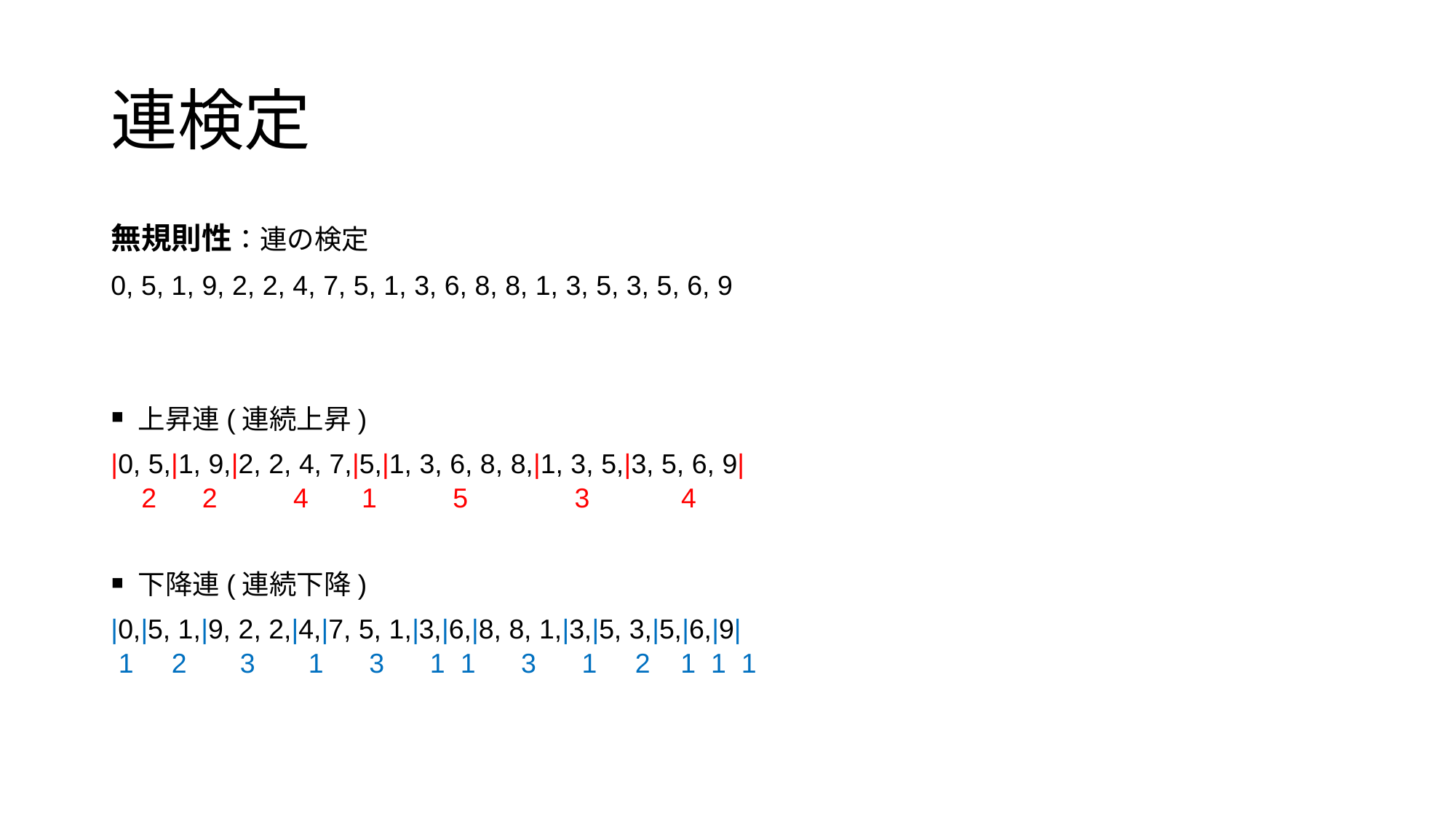

# 連検定
無規則性：連の検定
0, 5, 1, 9, 2, 2, 4, 7, 5, 1, 3, 6, 8, 8, 1, 3, 5, 3, 5, 6, 9

上昇連(連続上昇)
|0, 5,|1, 9,|2, 2, 4, 7,|5,|1, 3, 6, 8, 8,|1, 3, 5,|3, 5, 6, 9|
    2      2          4       1          5              3            4

下降連(連続下降)
|0,|5, 1,|9, 2, 2,|4,|7, 5, 1,|3,|6,|8, 8, 1,|3,|5, 3,|5,|6,|9|
 1     2       3       1      3      1  1      3      1     2    1  1  1